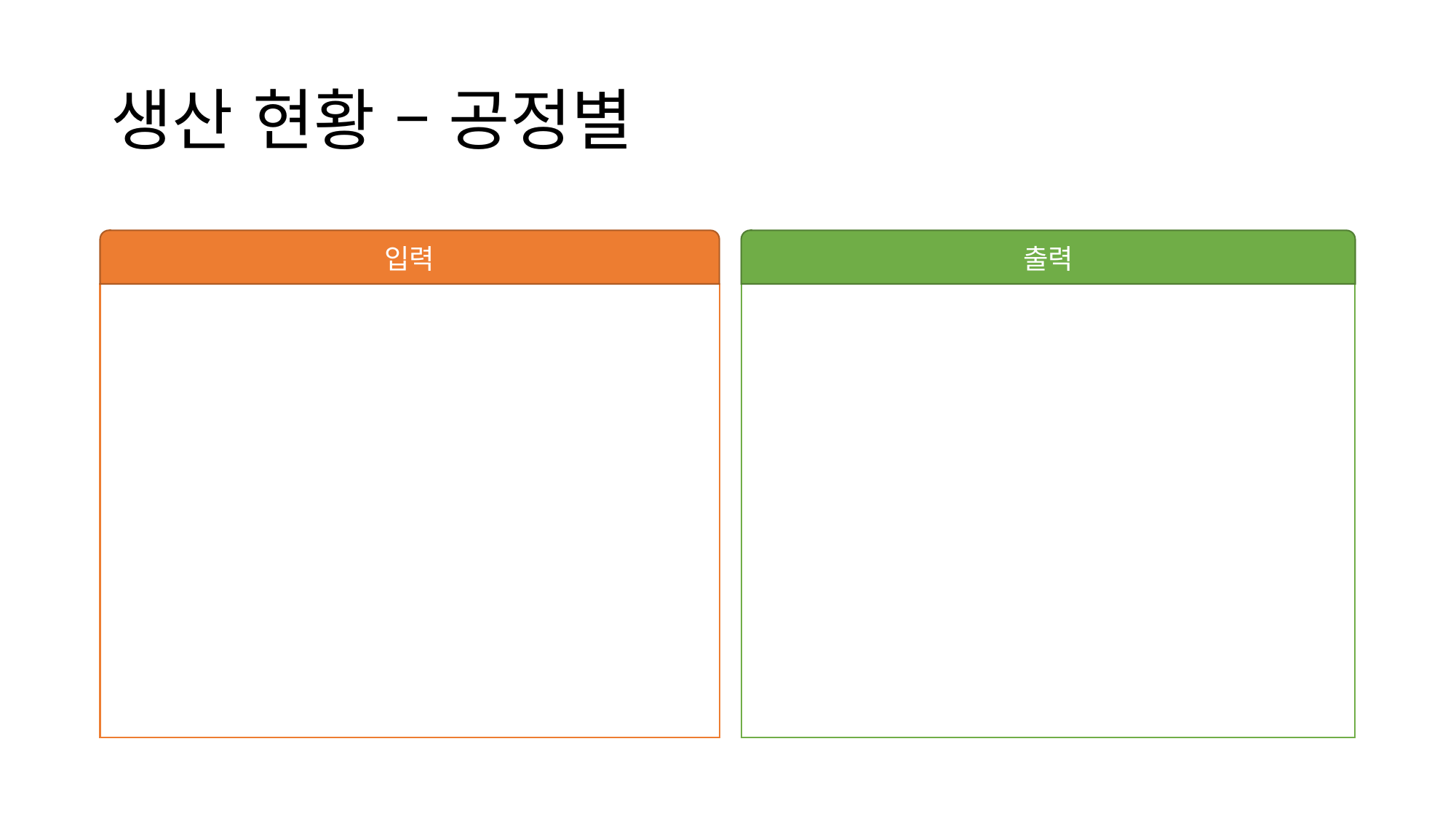

# 생산 현황 – 공정별
입력
출력